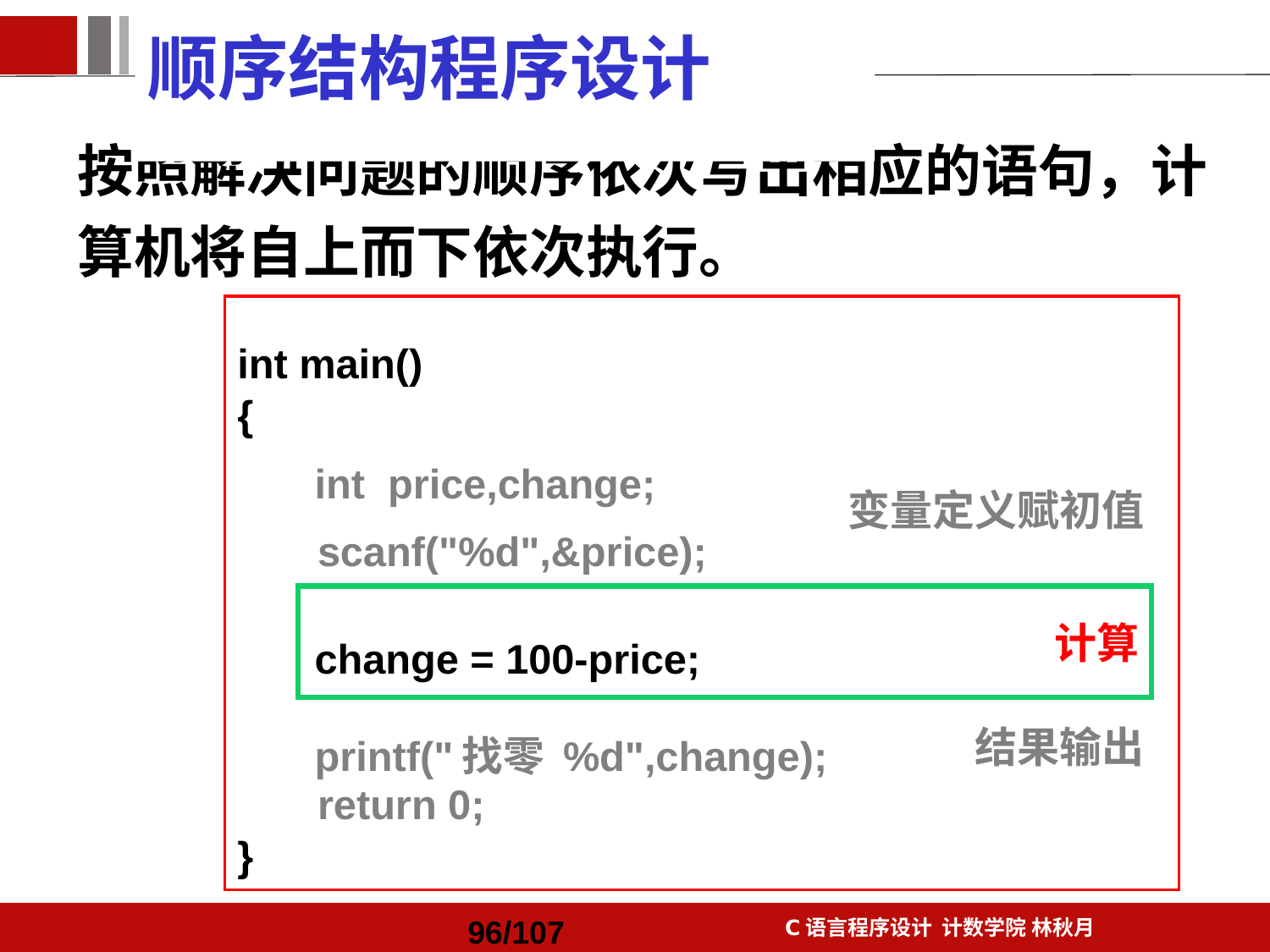

# 顺序结构程序设计
按照解决问题的顺序依次写出相应的语句，计算机将自上而下依次执行。
int main()
{
	   int  price,change;
       scanf("%d",&price);
	   change = 100-price;
	   printf("找零 %d",change);
       return 0;
}
int main()
{
	   int  price,change;
       scanf("%d",&price);
	   change = 100-price;
	   printf("找零 %d",change);
       return 0;
}
变量定义赋初值
结果输出
变量定义赋初值
计算
结果输出